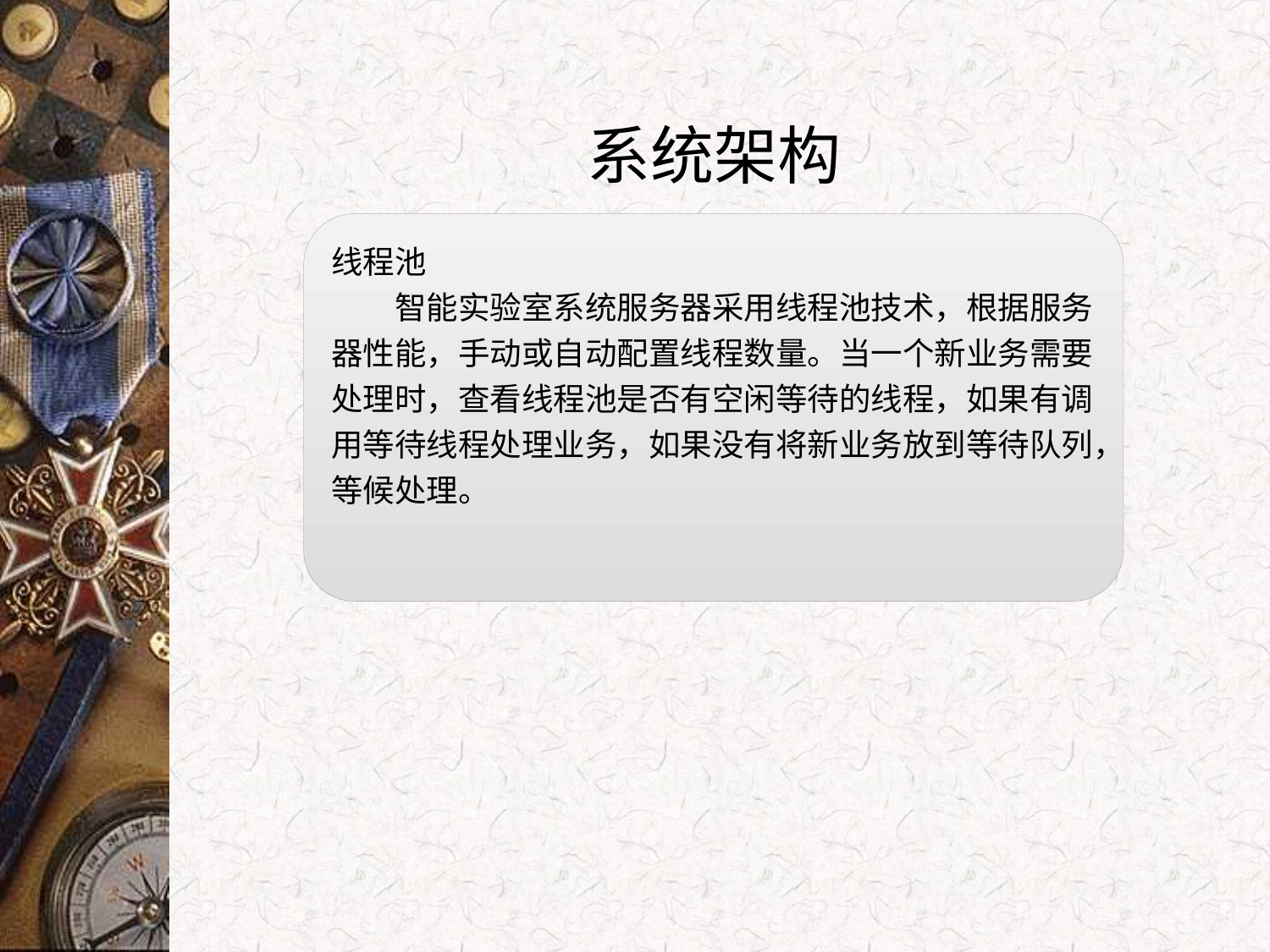

# 系统架构
线程池
智能实验室系统服务器采用线程池技术，根据服务器性能，手动或自动配置线程数量。当一个新业务需要处理时，查看线程池是否有空闲等待的线程，如果有调用等待线程处理业务，如果没有将新业务放到等待队列，等候处理。